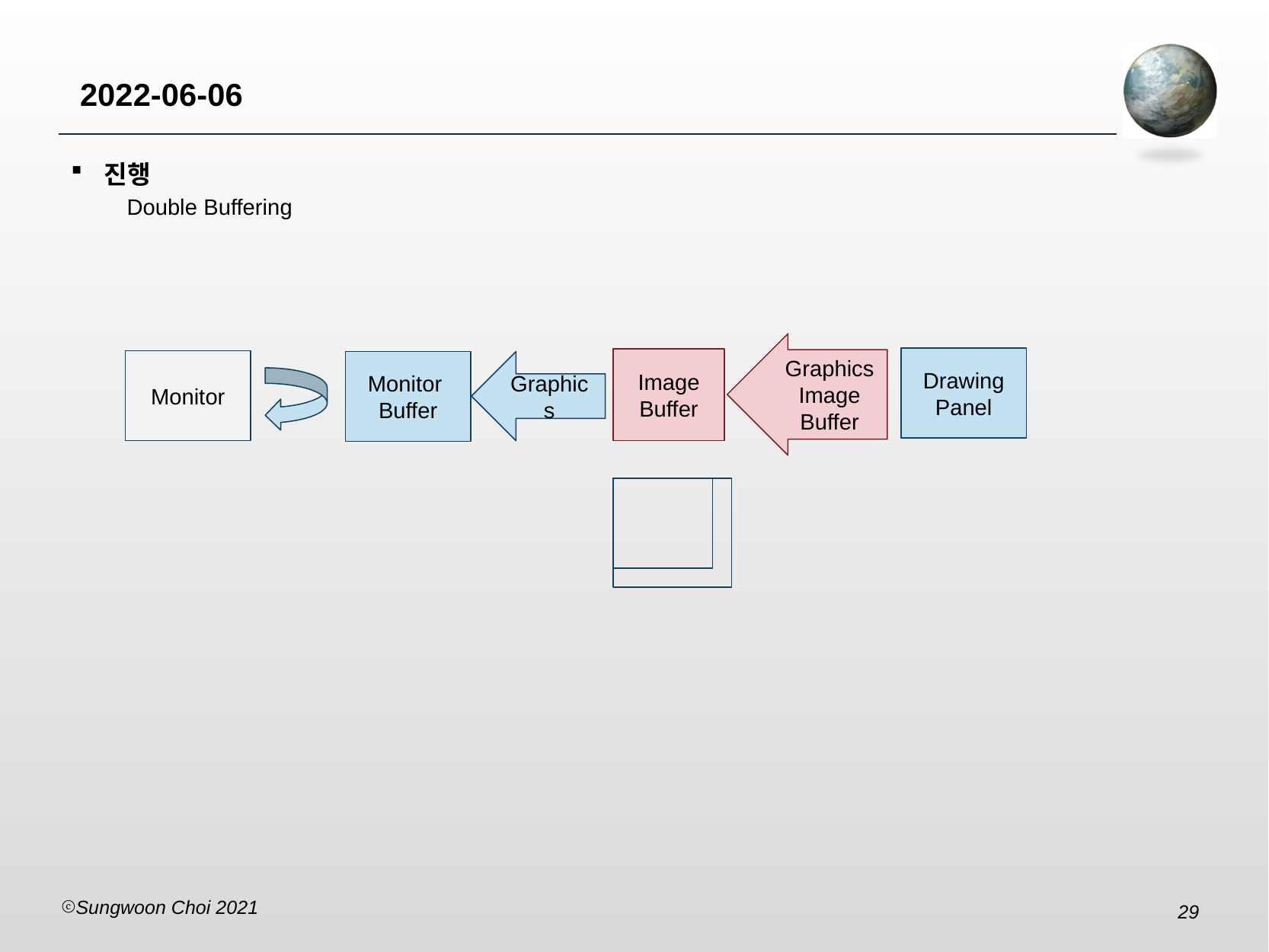

# 2022-06-06
진행
Double Buffering

Graphics Image Buffer
Drawing Panel
Image Buffer
Monitor
Graphics
Monitor
Buffer

Sungwoon Choi 2021
29